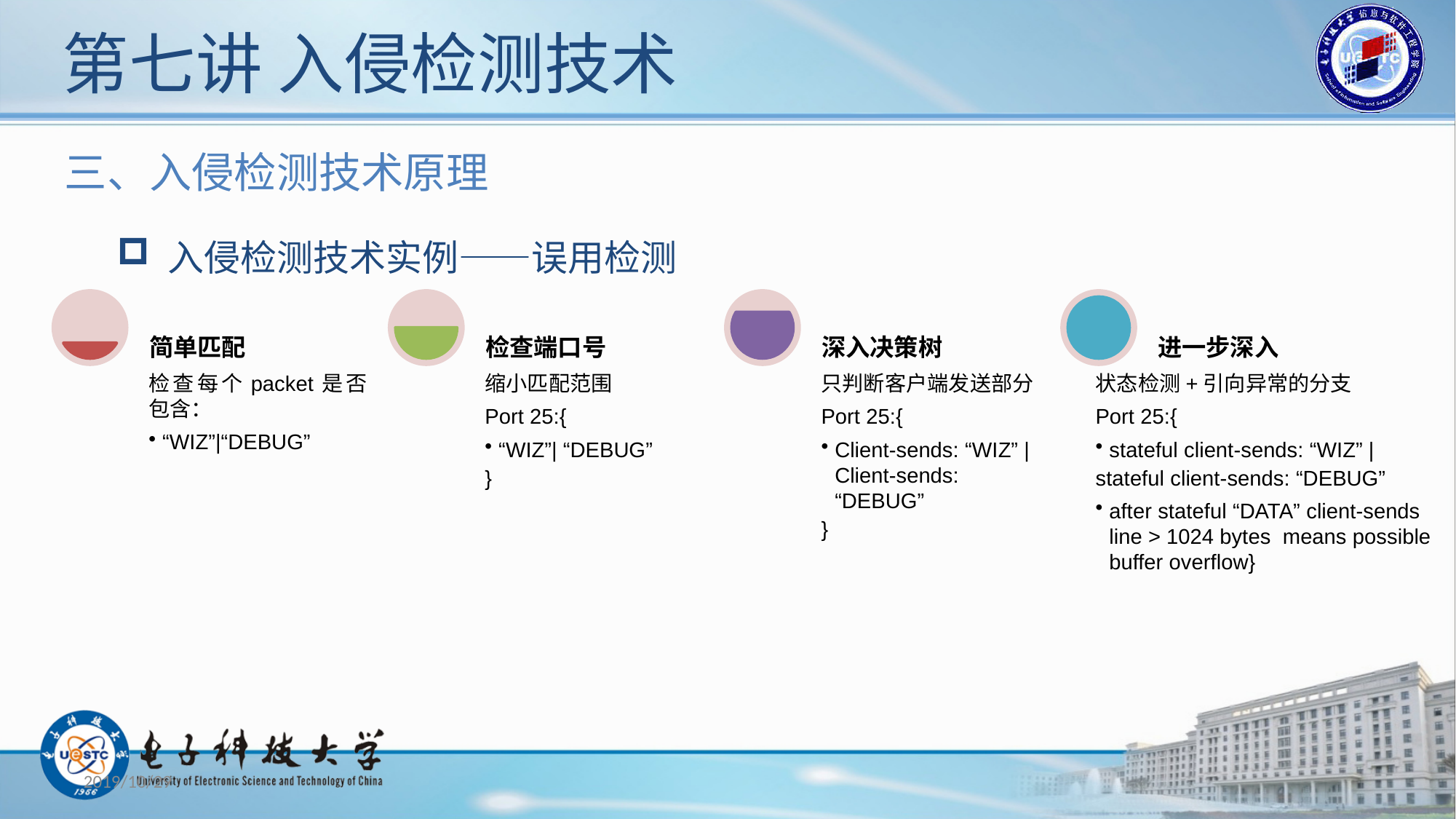

# 第七讲 入侵检测技术
三、入侵检测技术原理
 入侵检测技术实例——误用检测

检查每个packet是否包含：
“WIZ”|“DEBUG”
简单匹配
缩小匹配范围
Port 25:{
“WIZ”| “DEBUG”
}
检查端口号
只判断客户端发送部分
Port 25:{
Client-sends: “WIZ” |Client-sends: “DEBUG”
}
深入决策树
状态检测+引向异常的分支
Port 25:{
stateful client-sends: “WIZ” |
stateful client-sends: “DEBUG”
after stateful “DATA” client-sends  line > 1024 bytes  means possible buffer overflow}
进一步深入
2019/10/29